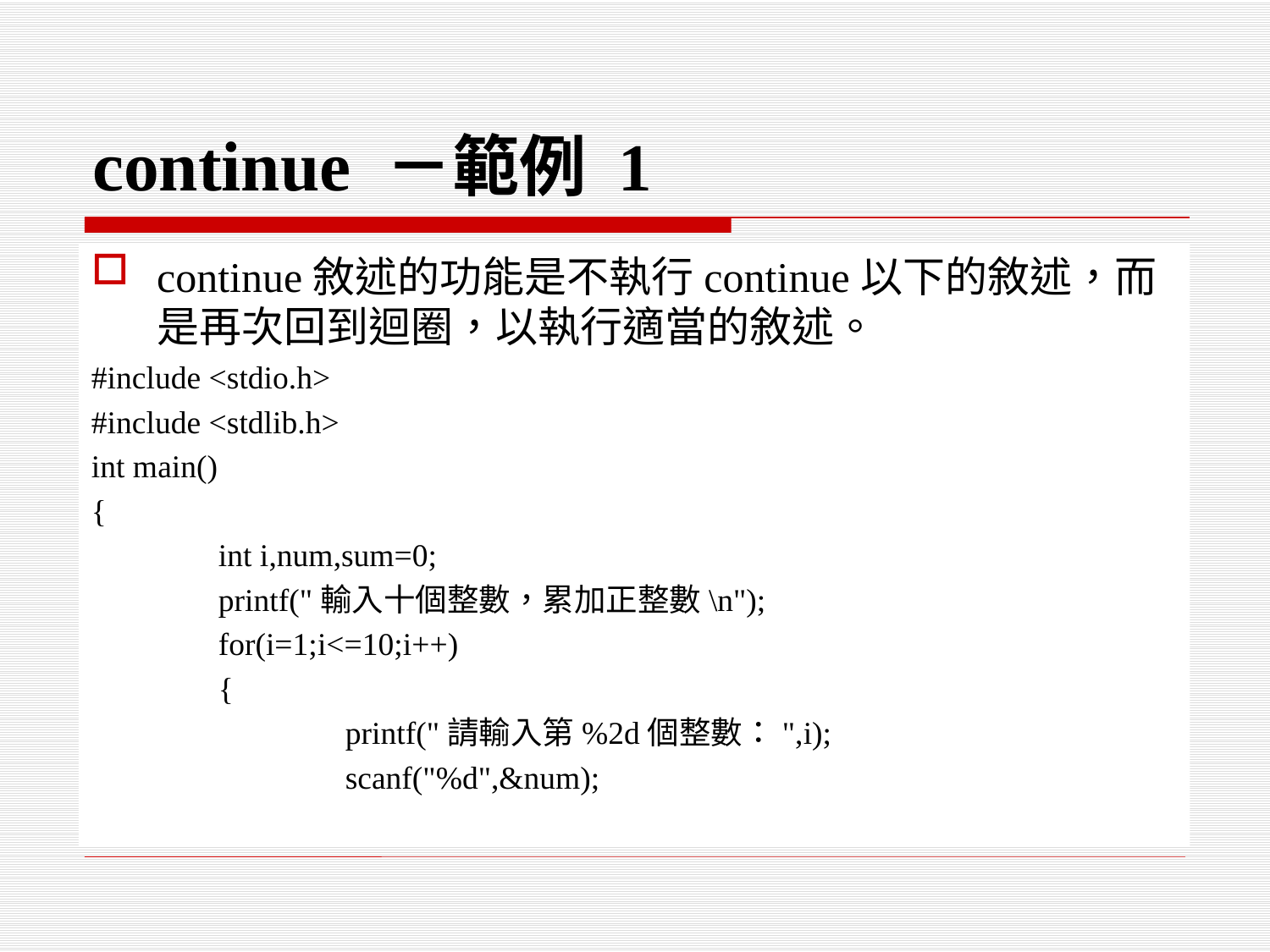

# continue －範例 1
continue敘述的功能是不執行continue以下的敘述，而是再次回到迴圈，以執行適當的敘述。
#include <stdio.h>
#include <stdlib.h>
int main()
{
	int i,num,sum=0;
	printf("輸入十個整數，累加正整數\n");
	for(i=1;i<=10;i++)
	{
		printf("請輸入第%2d個整數：",i);
		scanf("%d",&num);